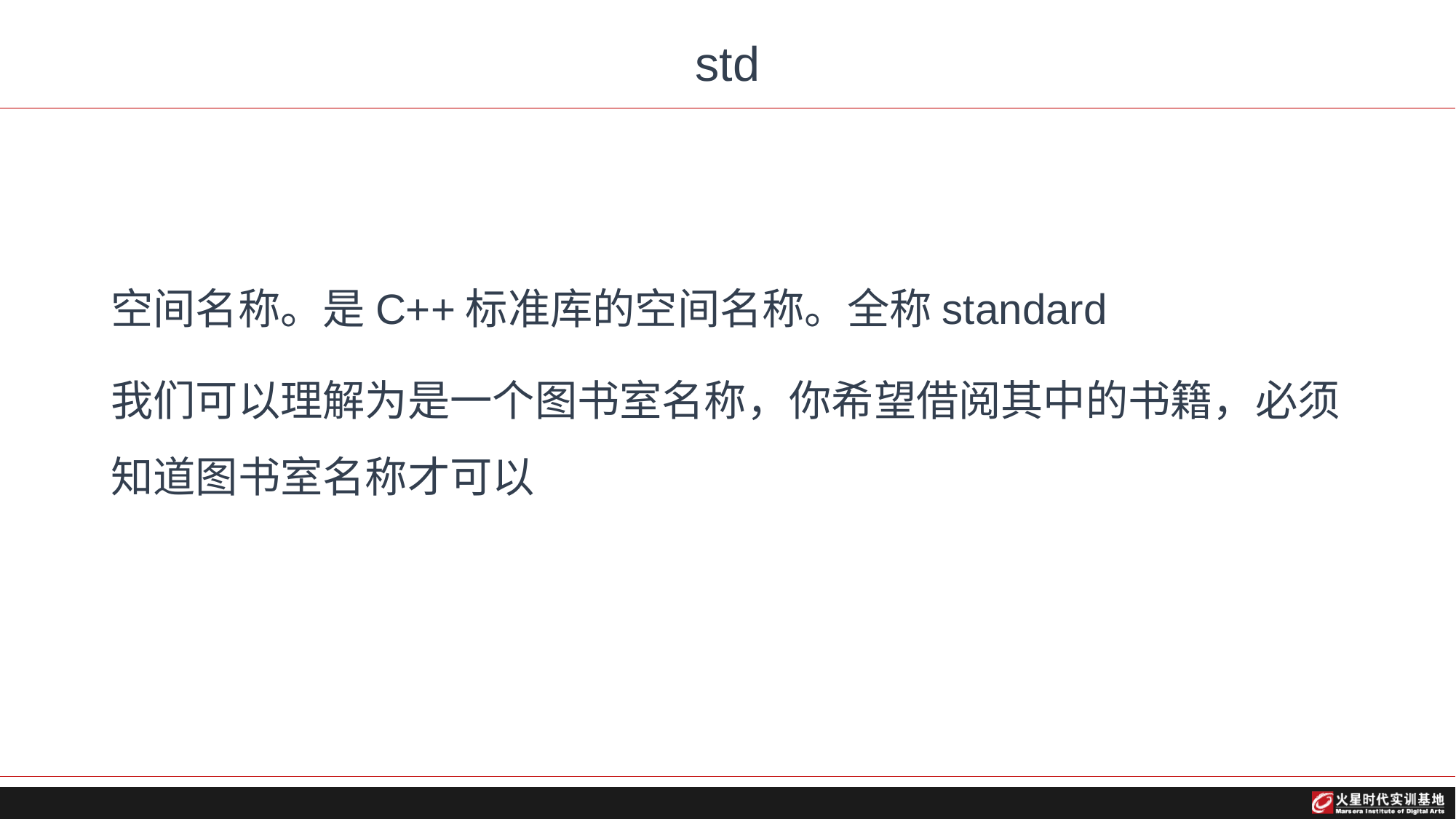

# std
空间名称。是C++标准库的空间名称。全称standard
我们可以理解为是一个图书室名称，你希望借阅其中的书籍，必须知道图书室名称才可以